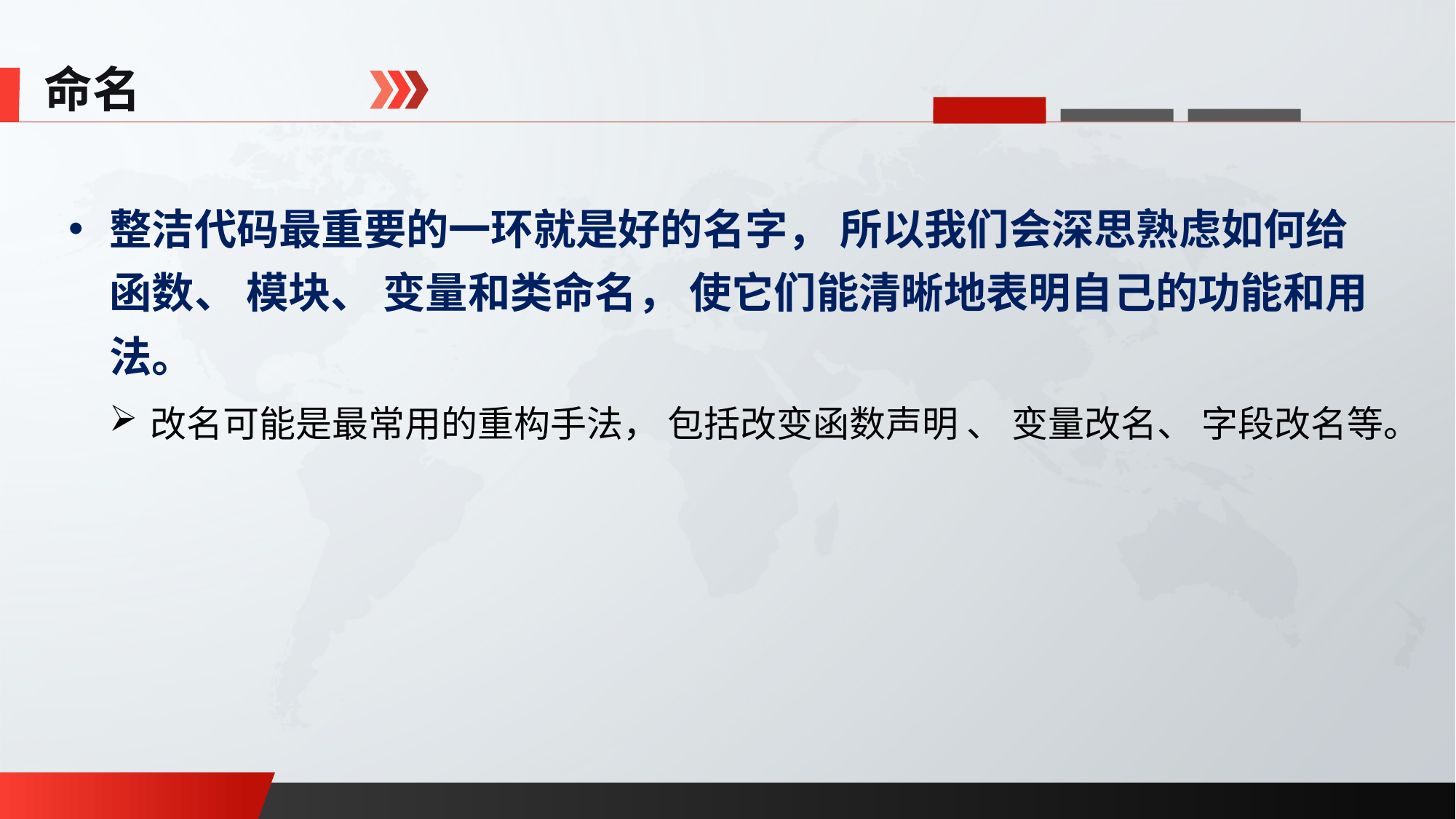

命名

整洁代码最重要的一环就是好的名字， 所以我们会深思熟虑如何给函数、 模块、 变量和类命名， 使它们能清晰地表明自己的功能和用法。
改名可能是最常用的重构手法， 包括改变函数声明 、 变量改名、 字段改名等。